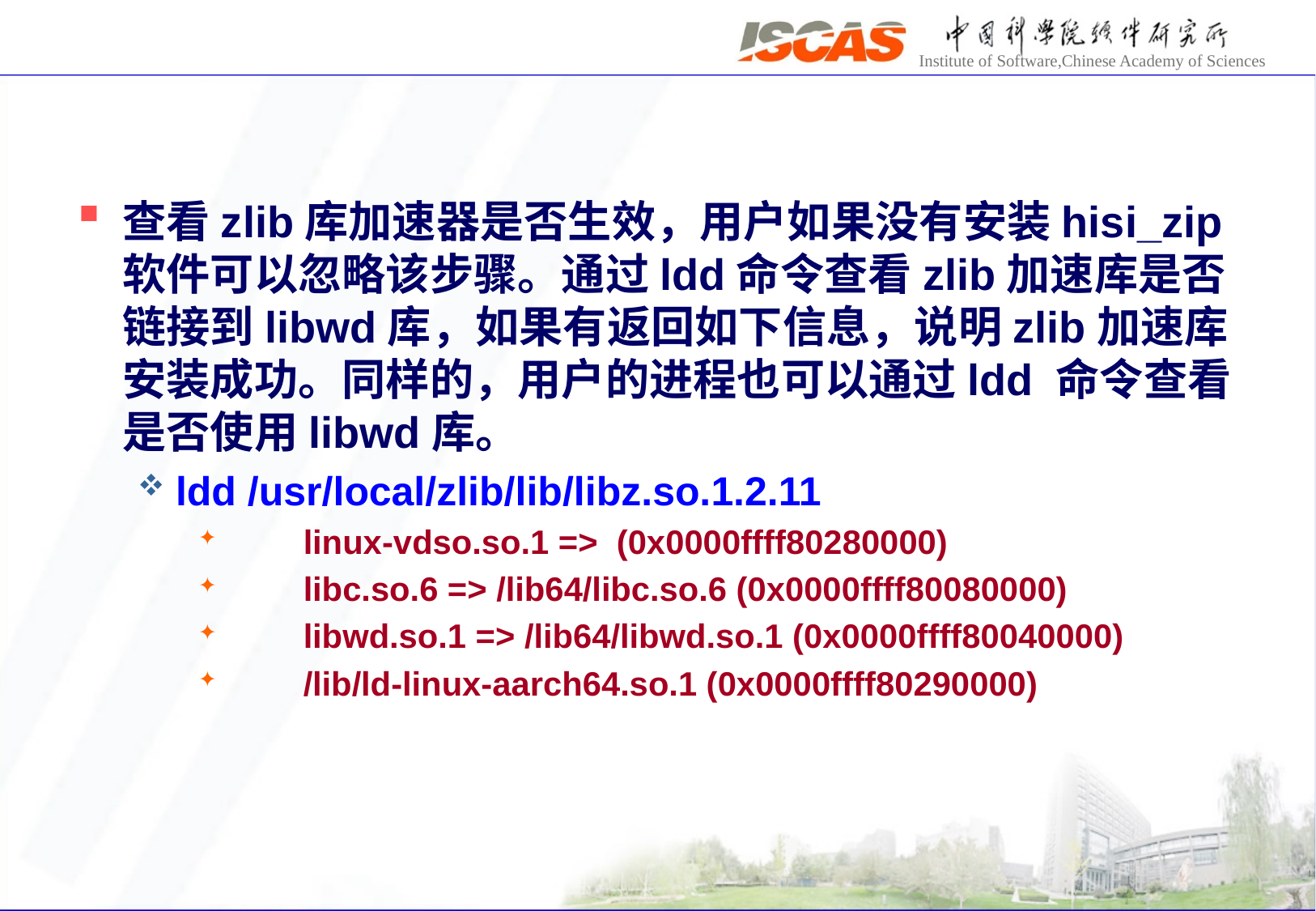

#
查看zlib库加速器是否生效，用户如果没有安装hisi_zip软件可以忽略该步骤。通过ldd命令查看zlib加速库是否链接到libwd库，如果有返回如下信息，说明zlib加速库安装成功。同样的，用户的进程也可以通过ldd 命令查看是否使用libwd库。
ldd /usr/local/zlib/lib/libz.so.1.2.11
        linux-vdso.so.1 =>  (0x0000ffff80280000)
        libc.so.6 => /lib64/libc.so.6 (0x0000ffff80080000)
        libwd.so.1 => /lib64/libwd.so.1 (0x0000ffff80040000)
        /lib/ld-linux-aarch64.so.1 (0x0000ffff80290000)